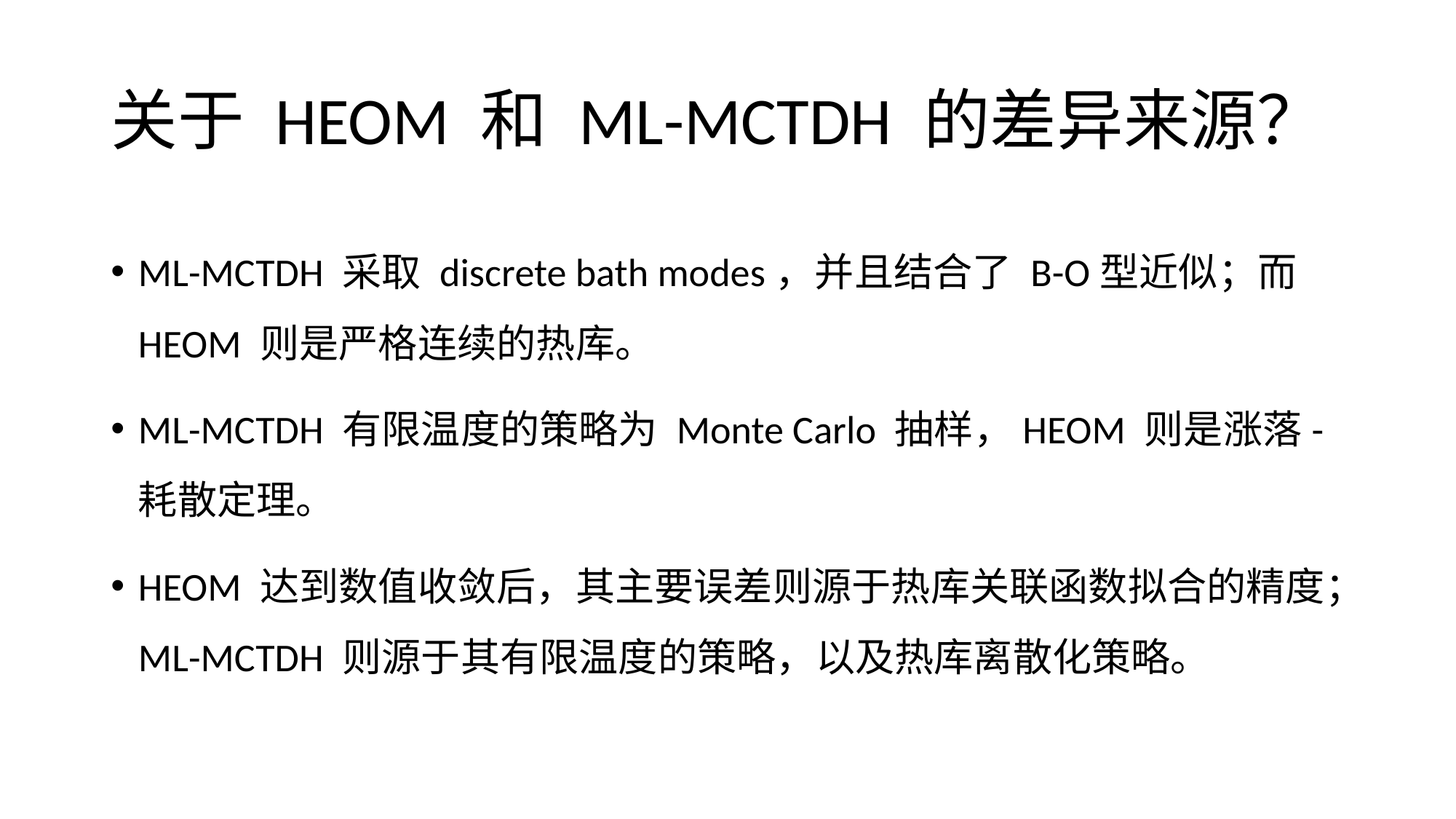

# 关于 HEOM 和 ML-MCTDH 的差异来源？
ML-MCTDH 采取 discrete bath modes，并且结合了 B-O型近似；而HEOM 则是严格连续的热库。
ML-MCTDH 有限温度的策略为 Monte Carlo 抽样，HEOM 则是涨落-耗散定理。
HEOM 达到数值收敛后，其主要误差则源于热库关联函数拟合的精度；ML-MCTDH 则源于其有限温度的策略，以及热库离散化策略。